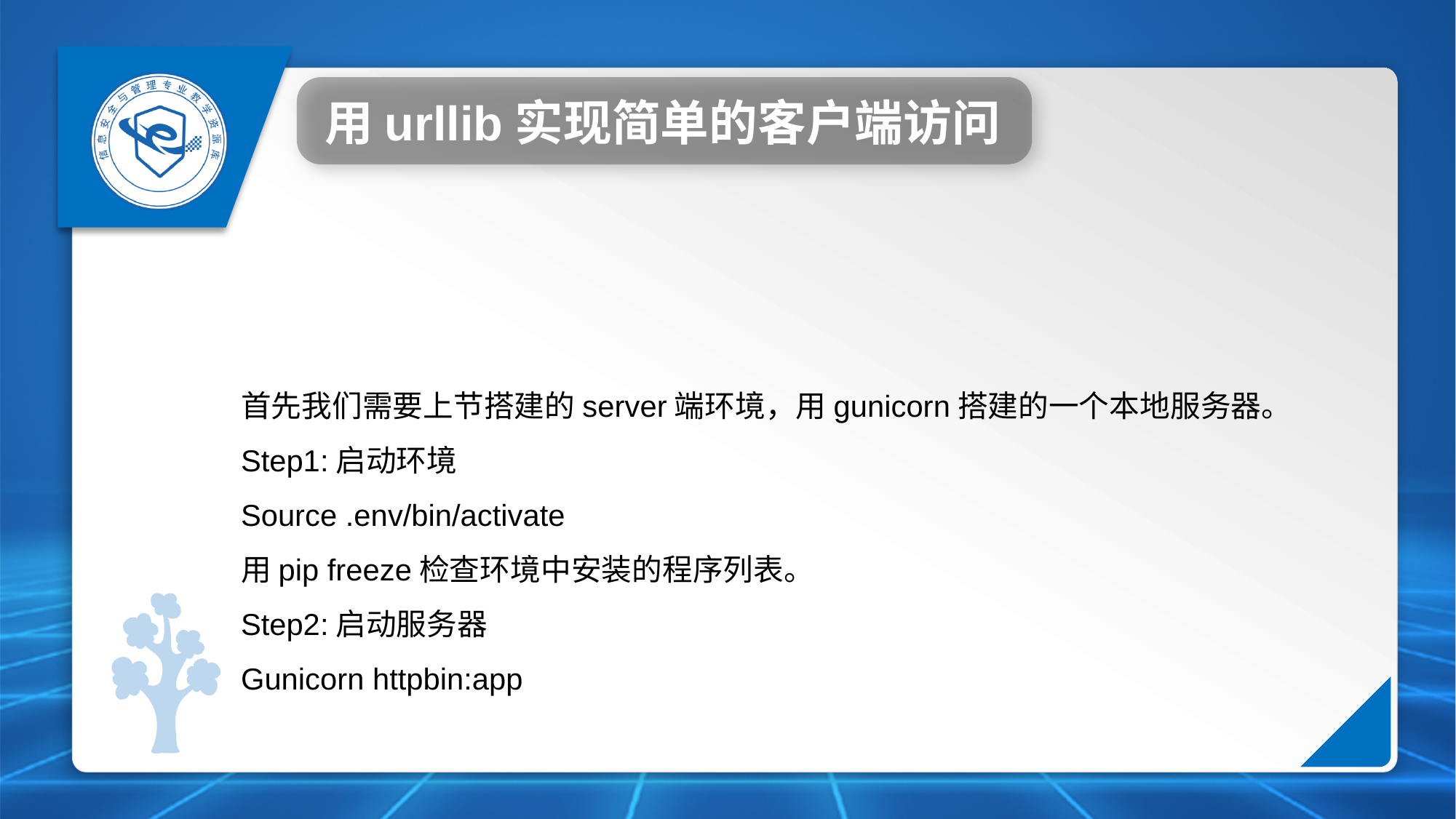

用urllib实现简单的客户端访问
首先我们需要上节搭建的server端环境，用gunicorn搭建的一个本地服务器。
Step1:启动环境
Source .env/bin/activate
用pip freeze检查环境中安装的程序列表。
Step2:启动服务器
Gunicorn httpbin:app